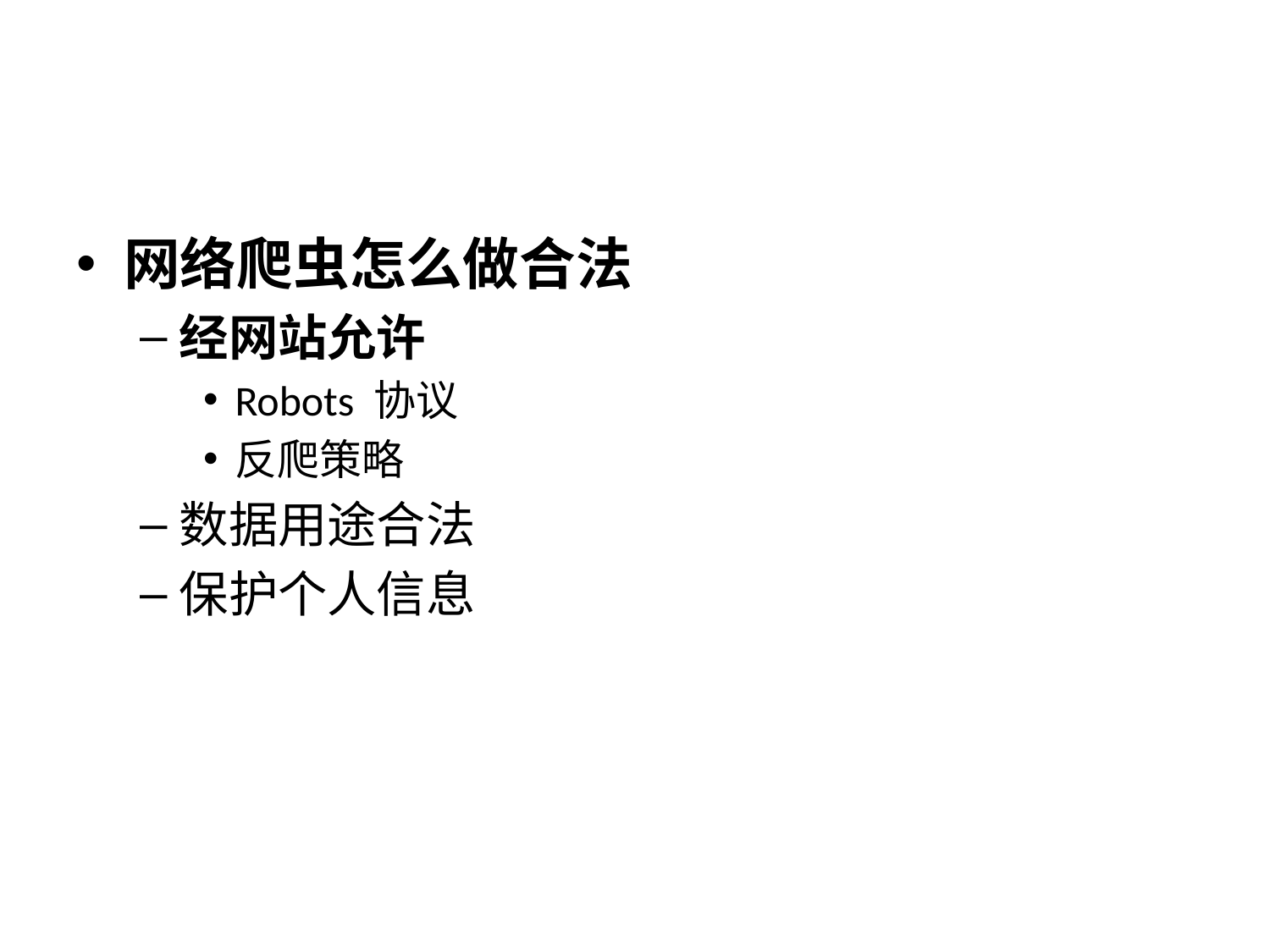

#
网络爬虫怎么做合法
经网站允许
Robots 协议
反爬策略
数据用途合法
保护个人信息